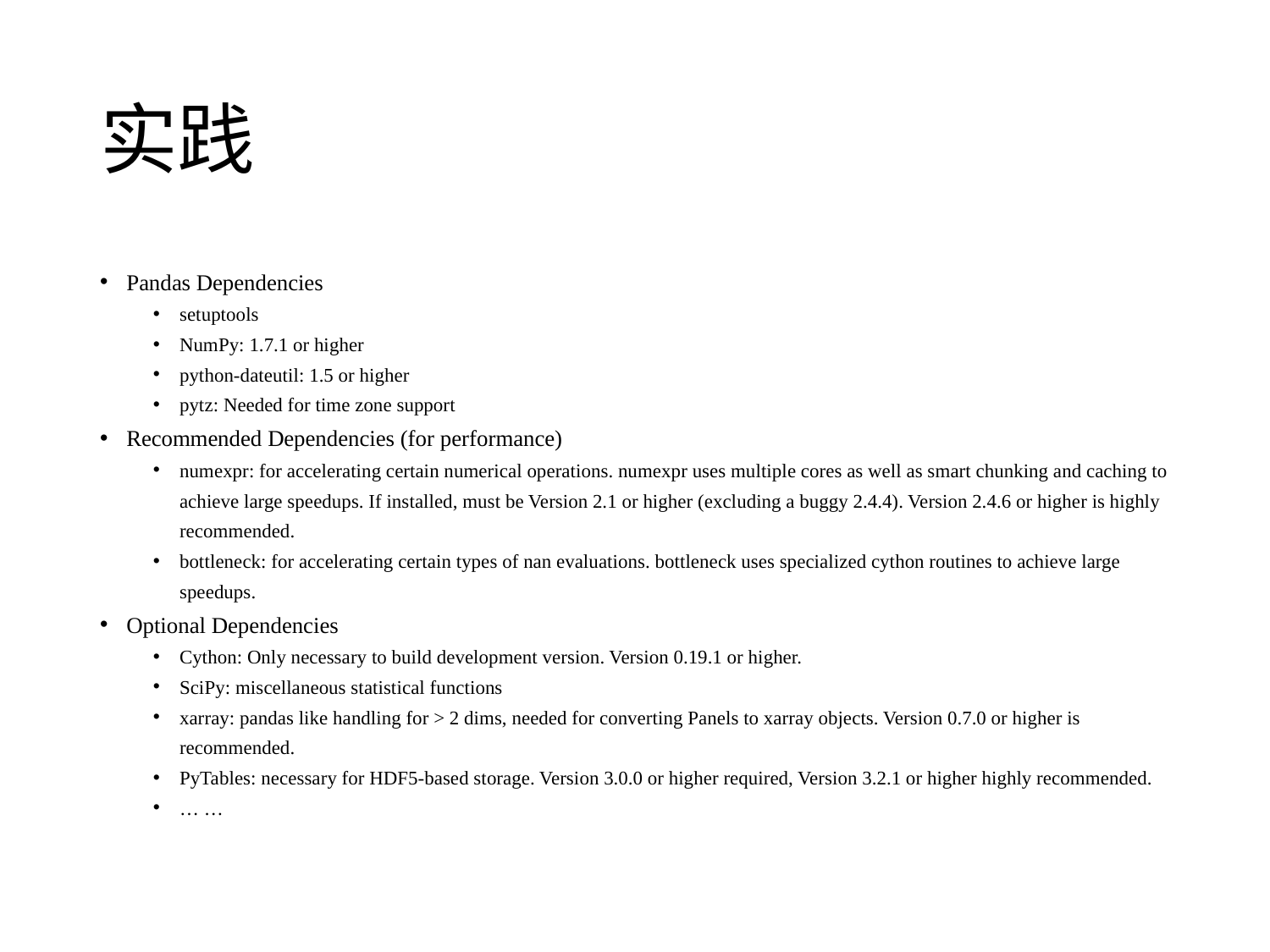

# 实践
Pandas Dependencies
setuptools
NumPy: 1.7.1 or higher
python-dateutil: 1.5 or higher
pytz: Needed for time zone support
Recommended Dependencies (for performance)
numexpr: for accelerating certain numerical operations. numexpr uses multiple cores as well as smart chunking and caching to achieve large speedups. If installed, must be Version 2.1 or higher (excluding a buggy 2.4.4). Version 2.4.6 or higher is highly recommended.
bottleneck: for accelerating certain types of nan evaluations. bottleneck uses specialized cython routines to achieve large speedups.
Optional Dependencies
Cython: Only necessary to build development version. Version 0.19.1 or higher.
SciPy: miscellaneous statistical functions
xarray: pandas like handling for > 2 dims, needed for converting Panels to xarray objects. Version 0.7.0 or higher is recommended.
PyTables: necessary for HDF5-based storage. Version 3.0.0 or higher required, Version 3.2.1 or higher highly recommended.
… …